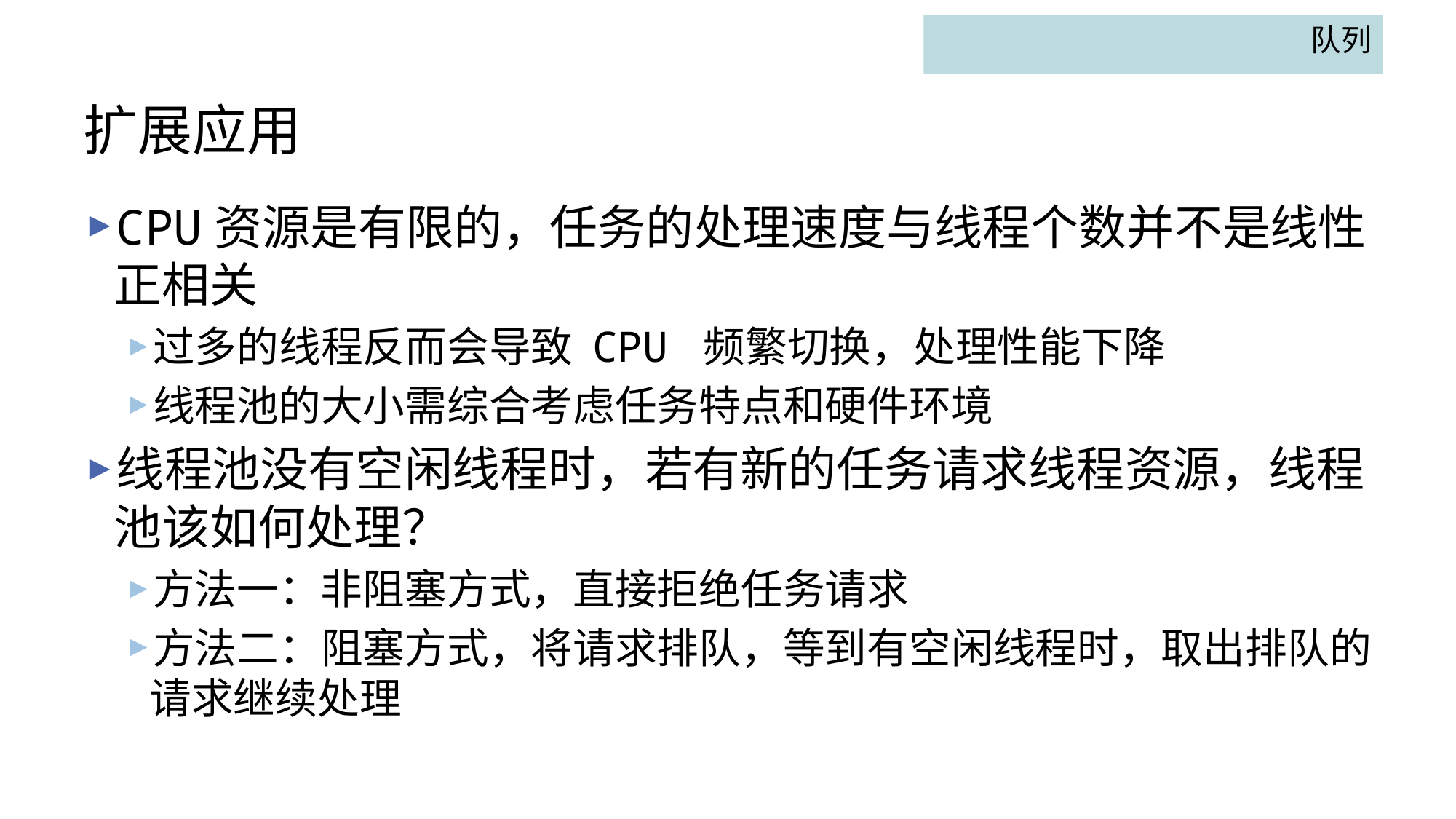

队列

# 扩展应用
CPU资源是有限的，任务的处理速度与线程个数并不是线性正相关
过多的线程反而会导致 CPU 频繁切换，处理性能下降
线程池的大小需综合考虑任务特点和硬件环境
线程池没有空闲线程时，若有新的任务请求线程资源，线程池该如何处理？
方法一：非阻塞方式，直接拒绝任务请求
方法二：阻塞方式，将请求排队，等到有空闲线程时，取出排队的请求继续处理